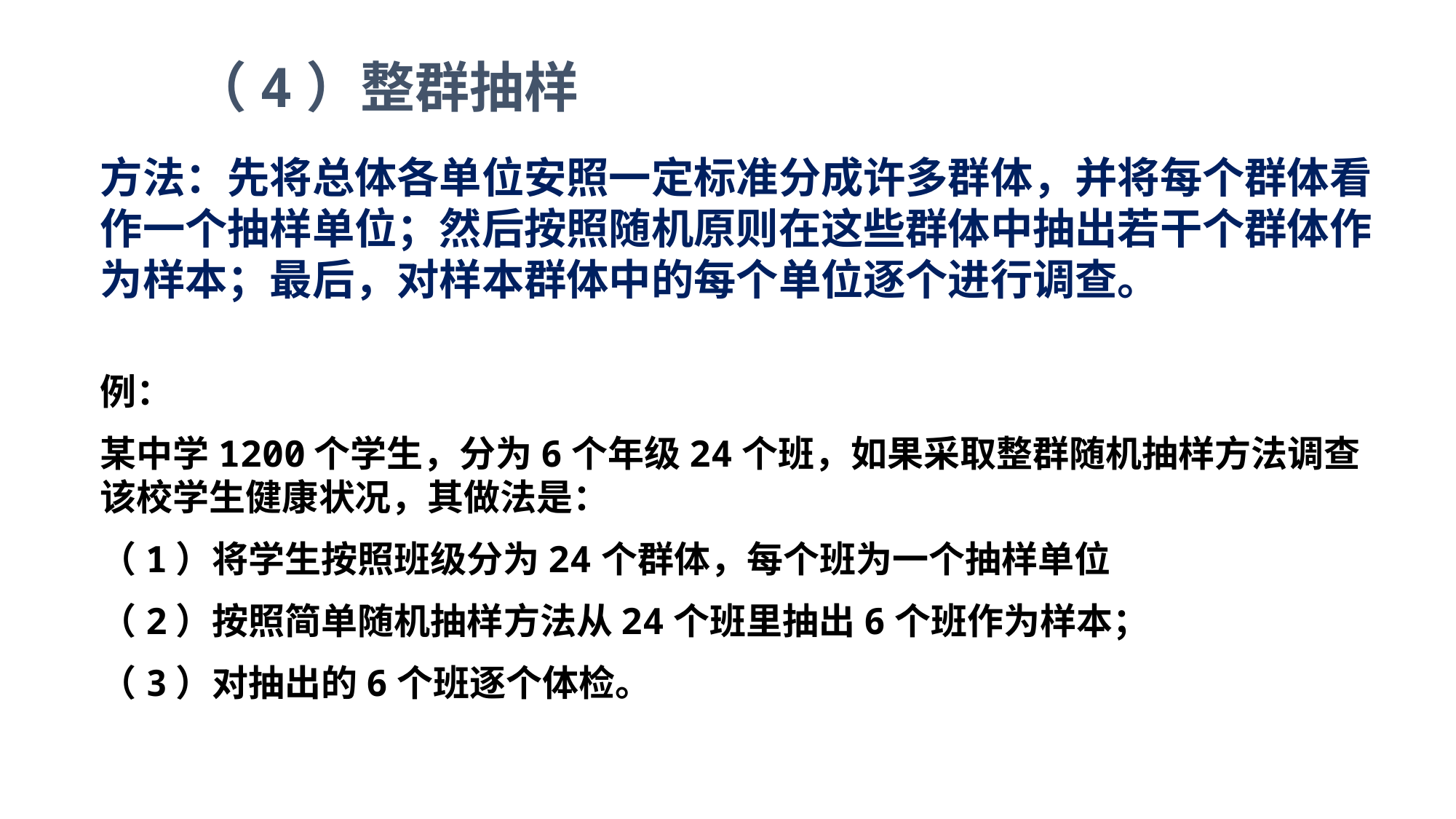

（4）整群抽样
方法：先将总体各单位安照一定标准分成许多群体，并将每个群体看作一个抽样单位；然后按照随机原则在这些群体中抽出若干个群体作为样本；最后，对样本群体中的每个单位逐个进行调查。

例：
某中学1200个学生，分为6个年级24个班，如果采取整群随机抽样方法调查该校学生健康状况，其做法是：
（1）将学生按照班级分为24个群体，每个班为一个抽样单位
（2）按照简单随机抽样方法从24个班里抽出6个班作为样本；
（3）对抽出的6个班逐个体检。